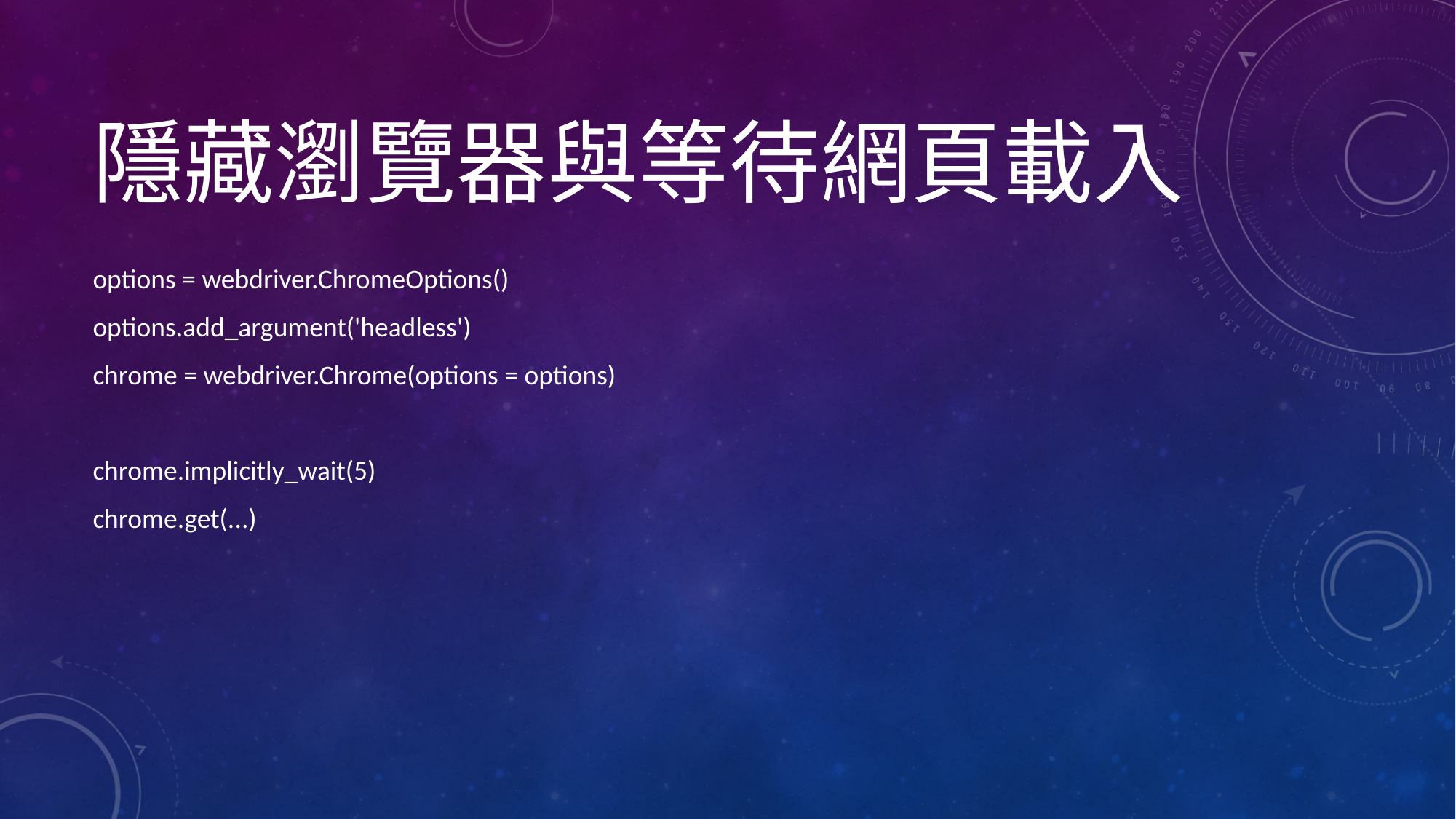

# 隱藏瀏覽器與等待網頁載入
options = webdriver.ChromeOptions()
options.add_argument('headless')
chrome = webdriver.Chrome(options = options)

chrome.implicitly_wait(5)
chrome.get(...)